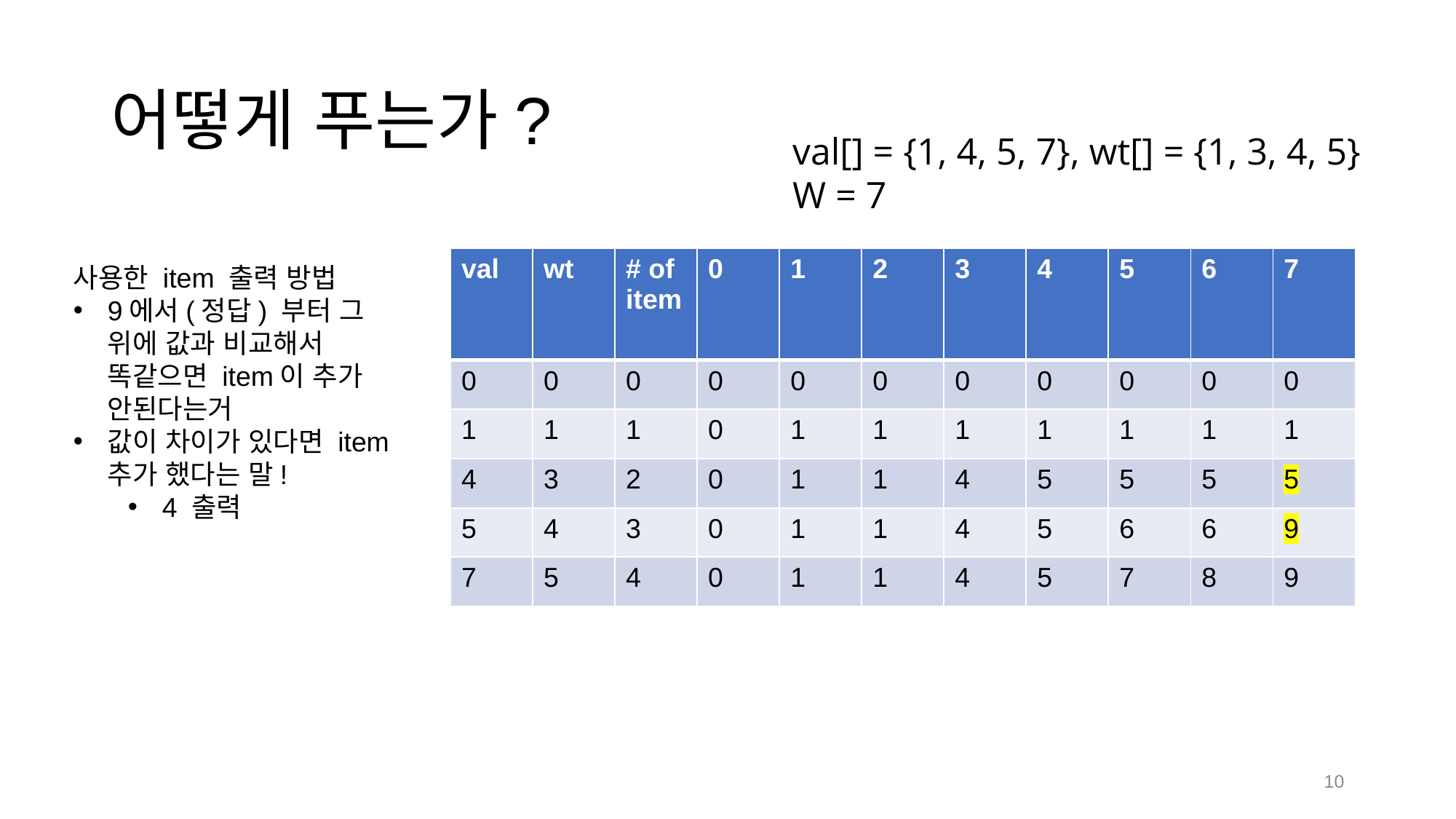

# 어떻게 푸는가?
val[] = {1, 4, 5, 7}, wt[] = {1, 3, 4, 5}
W = 7
| val | wt | # of item | 0 | 1 | 2 | 3 | 4 | 5 | 6 | 7 |
| --- | --- | --- | --- | --- | --- | --- | --- | --- | --- | --- |
| 0 | 0 | 0 | 0 | 0 | 0 | 0 | 0 | 0 | 0 | 0 |
| 1 | 1 | 1 | 0 | 1 | 1 | 1 | 1 | 1 | 1 | 1 |
| 4 | 3 | 2 | 0 | 1 | 1 | 4 | 5 | 5 | 5 | 5 |
| 5 | 4 | 3 | 0 | 1 | 1 | 4 | 5 | 6 | 6 | 9 |
| 7 | 5 | 4 | 0 | 1 | 1 | 4 | 5 | 7 | 8 | 9 |
사용한 item 출력 방법
9에서(정답) 부터 그 위에 값과 비교해서 똑같으면 item이 추가 안된다는거
값이 차이가 있다면 item 추가 했다는 말!
4 출력

10